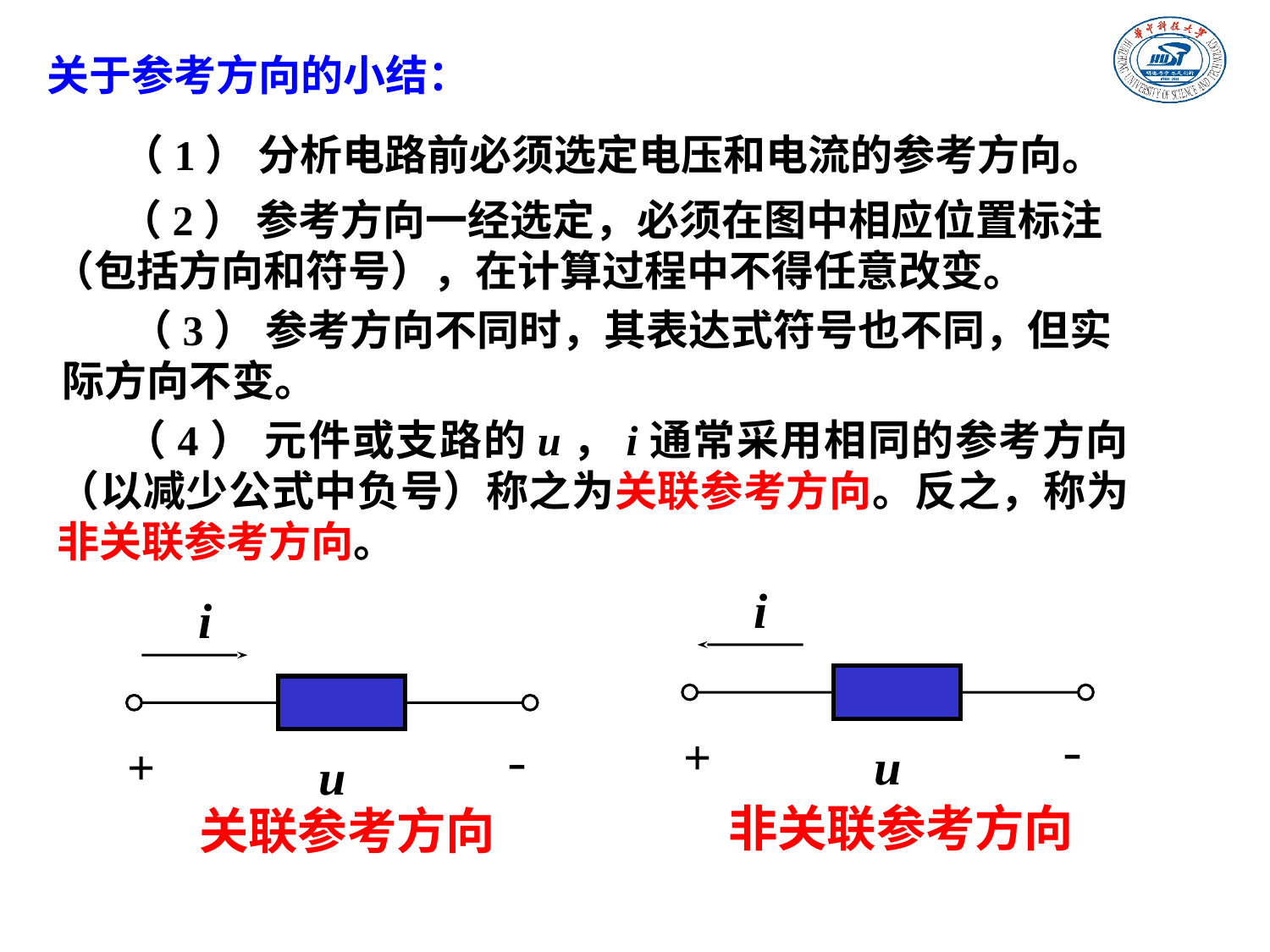

关于参考方向的小结：
（1） 分析电路前必须选定电压和电流的参考方向。
             （2） 参考方向一经选定，必须在图中相应位置标注 （包括方向和符号），在计算过程中不得任意改变。
      （3） 参考方向不同时，其表达式符号也不同，但实际方向不变。
（4） 元件或支路的u，i通常采用相同的参考方向（以减少公式中负号）称之为关联参考方向。反之，称为非关联参考方向。
i

-
+
u
i

-
+
u
非关联参考方向
关联参考方向